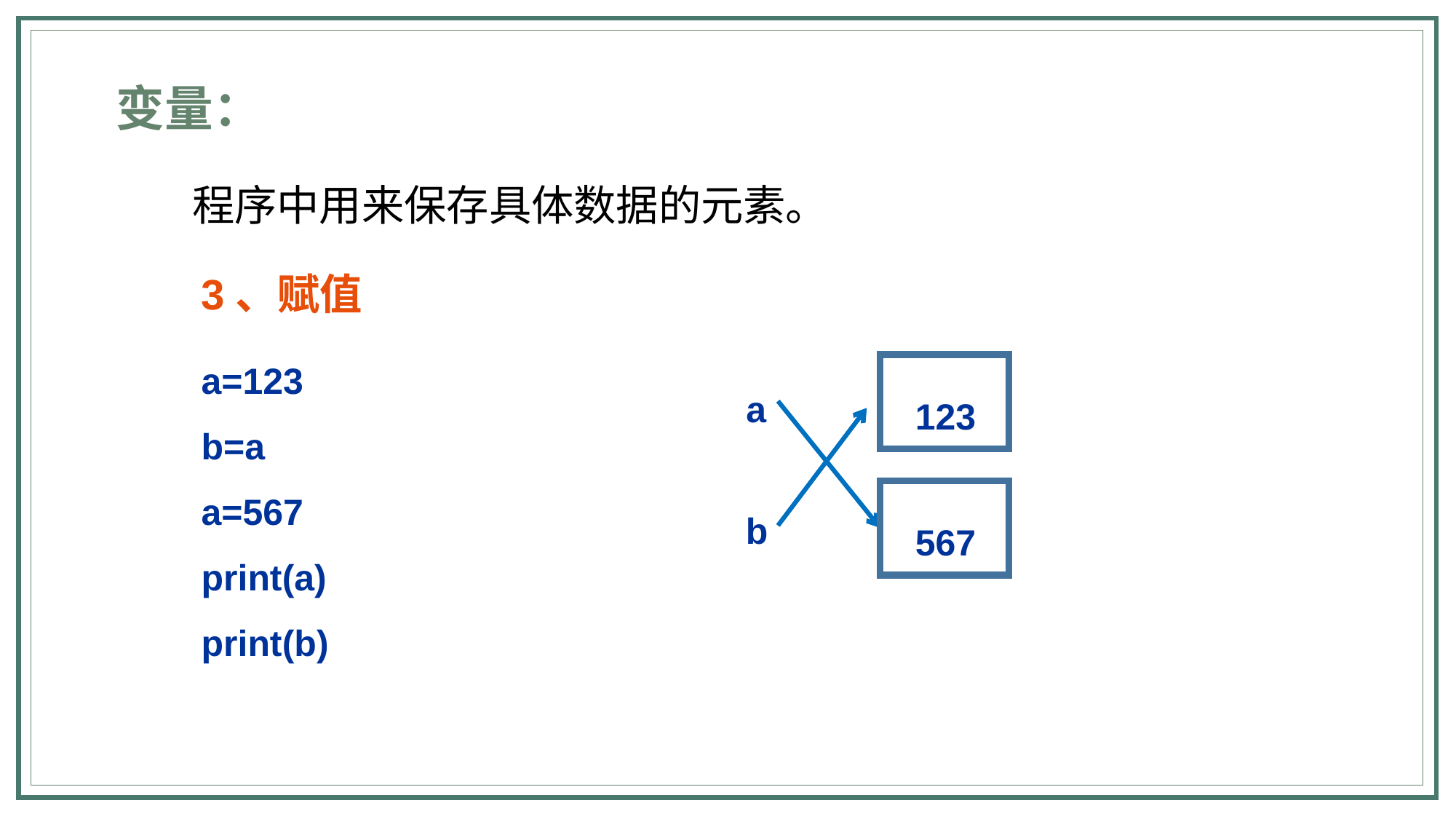

变量：
程序中用来保存具体数据的元素。
3、赋值
a=123
b=a
a=567
print(a)
print(b)

a
123
b

567